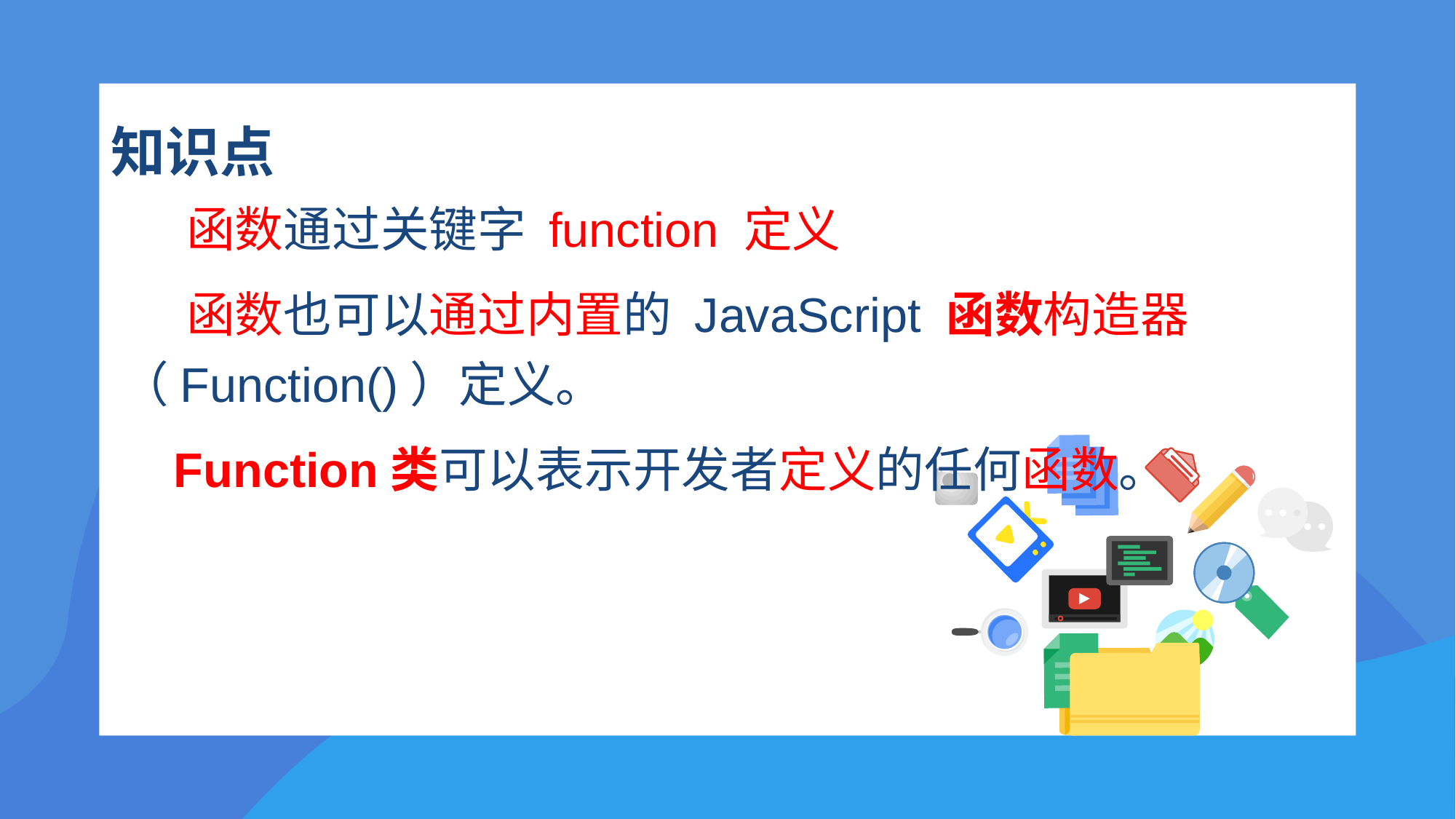

# 知识点
     函数通过关键字 function 定义
     函数也可以通过内置的 JavaScript 函数构造器（Function()）定义。
    Function类可以表示开发者定义的任何函数。